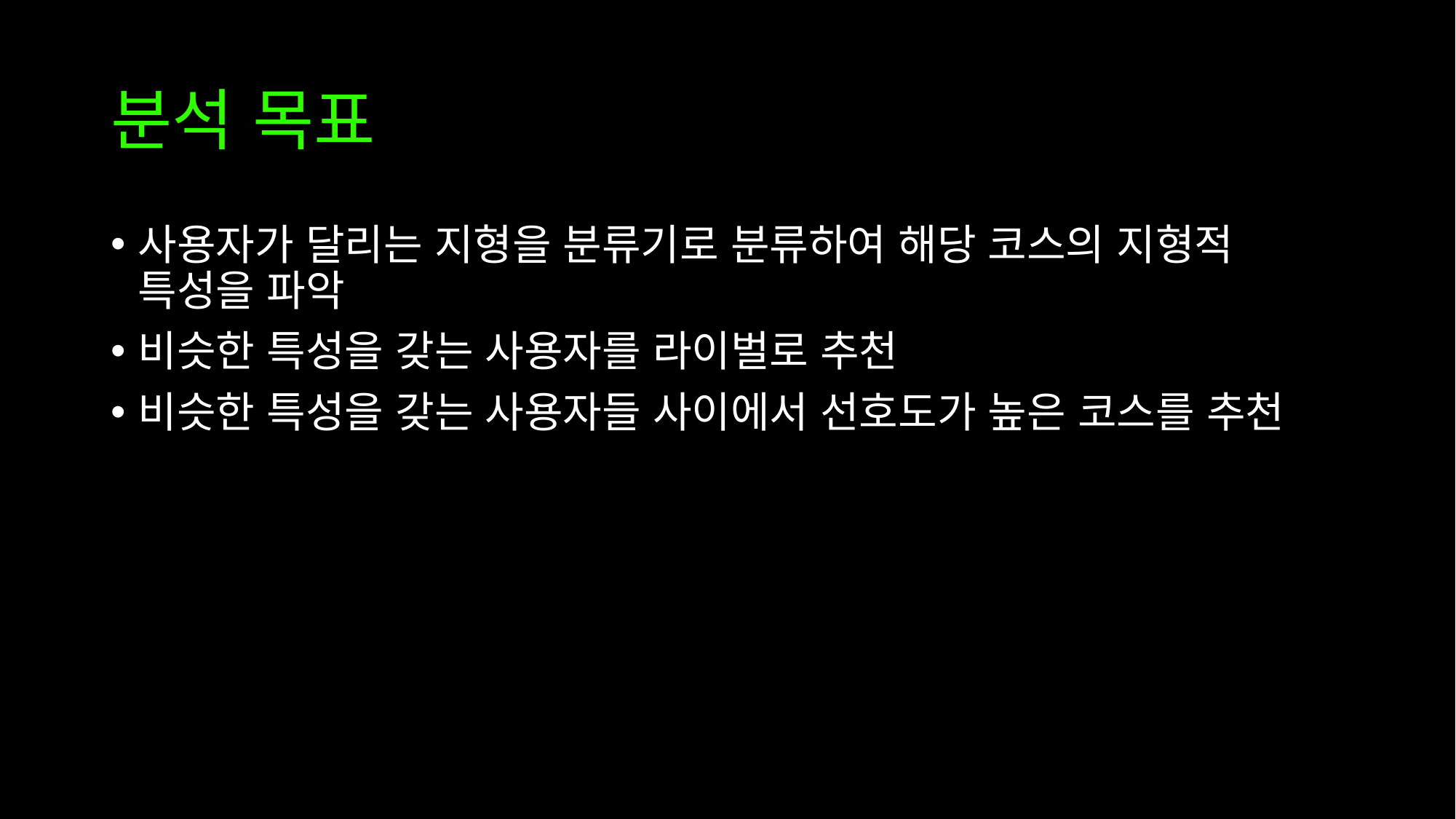

# 분석 목표
사용자가 달리는 지형을 분류기로 분류하여 해당 코스의 지형적 특성을 파악
비슷한 특성을 갖는 사용자를 라이벌로 추천
비슷한 특성을 갖는 사용자들 사이에서 선호도가 높은 코스를 추천